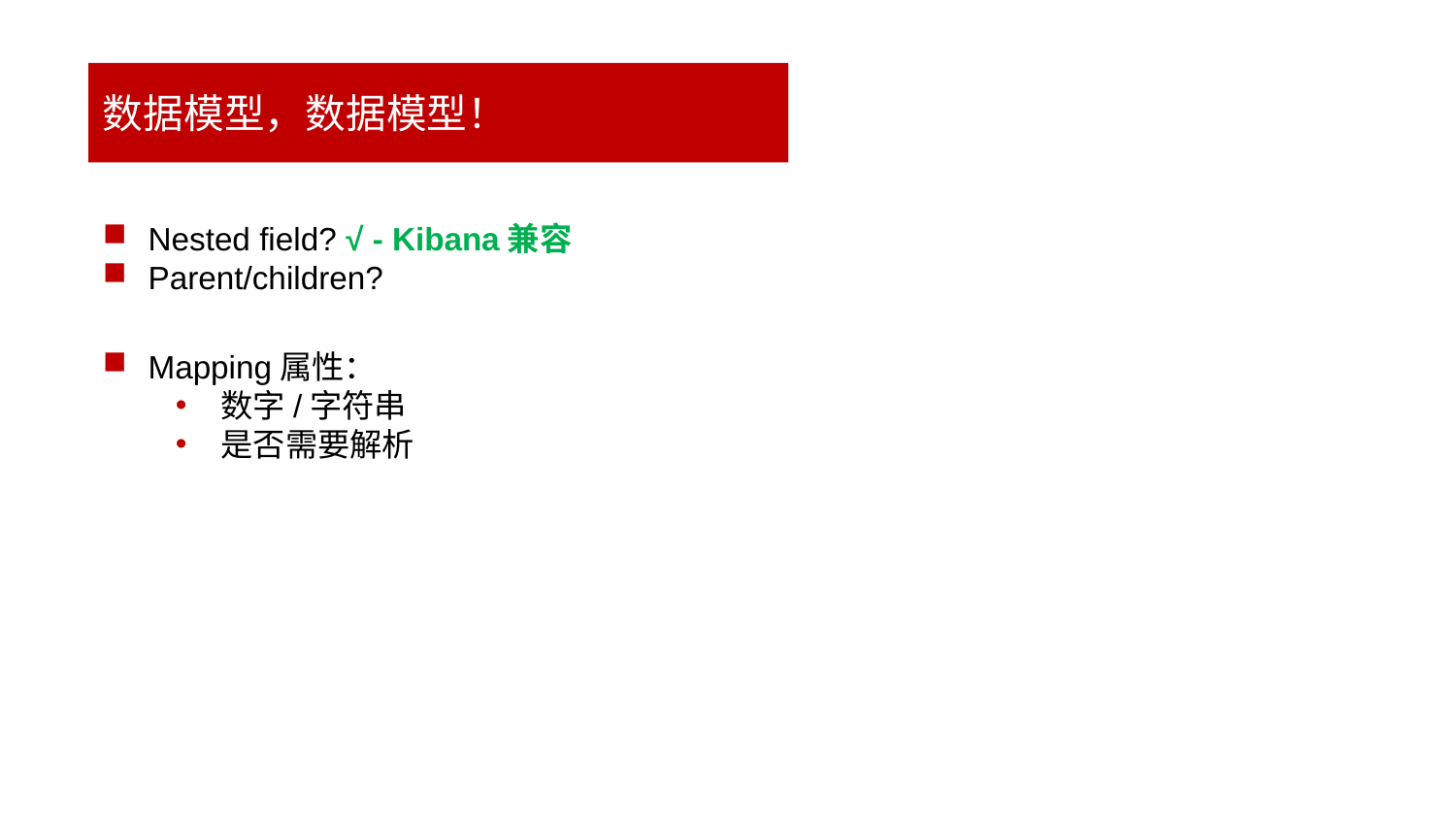

数据模型，数据模型！
Nested field? √ - Kibana兼容
Parent/children?
Mapping属性：
数字/字符串
是否需要解析